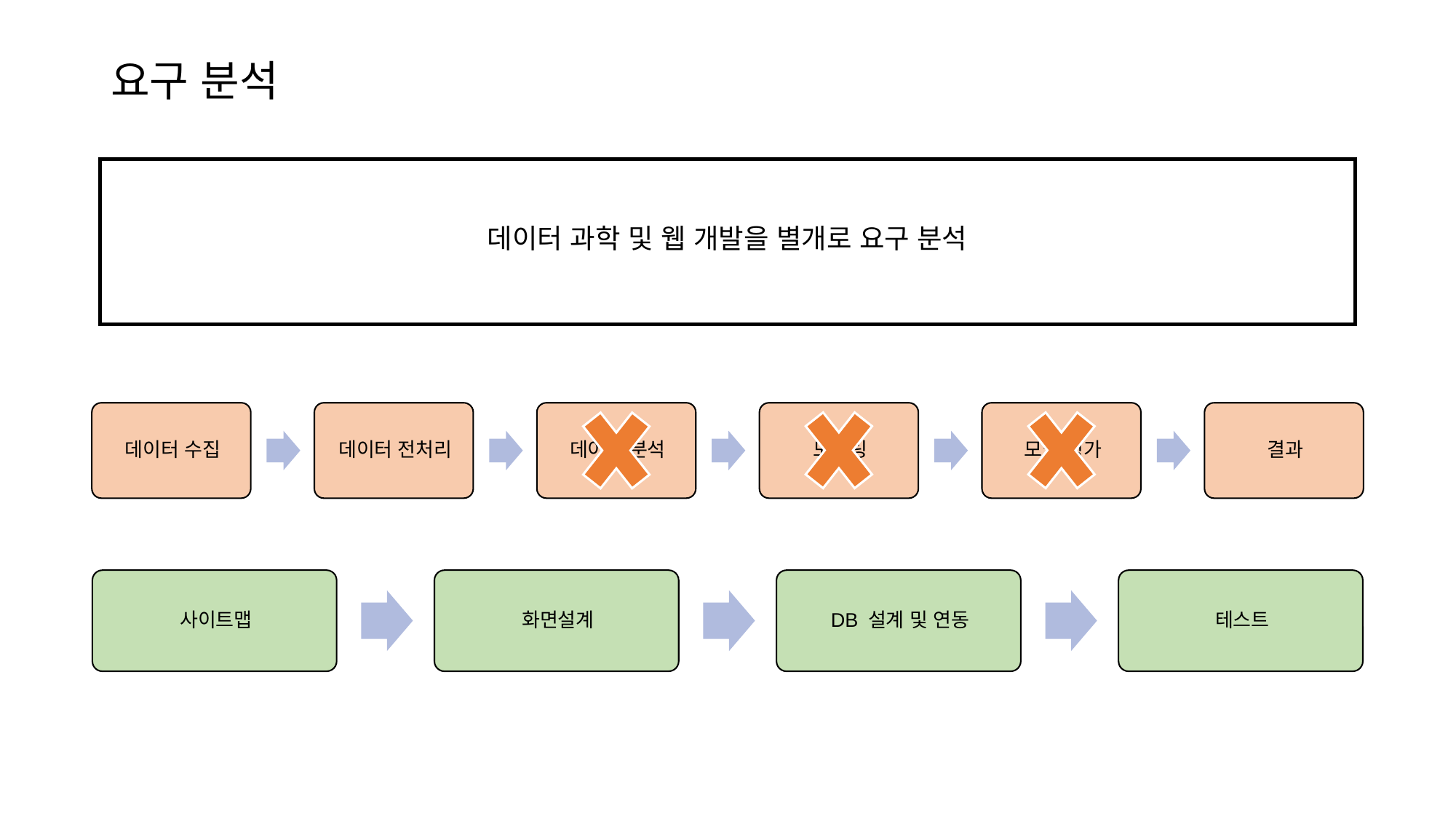

# 요구 분석
데이터 과학 및 웹 개발을 별개로 요구 분석

데이터 수집

데이터 전처리

데이터 분석

모델링

모델 평가

결과
사이트맵

화면설계

DB 설계 및 연동

테스트